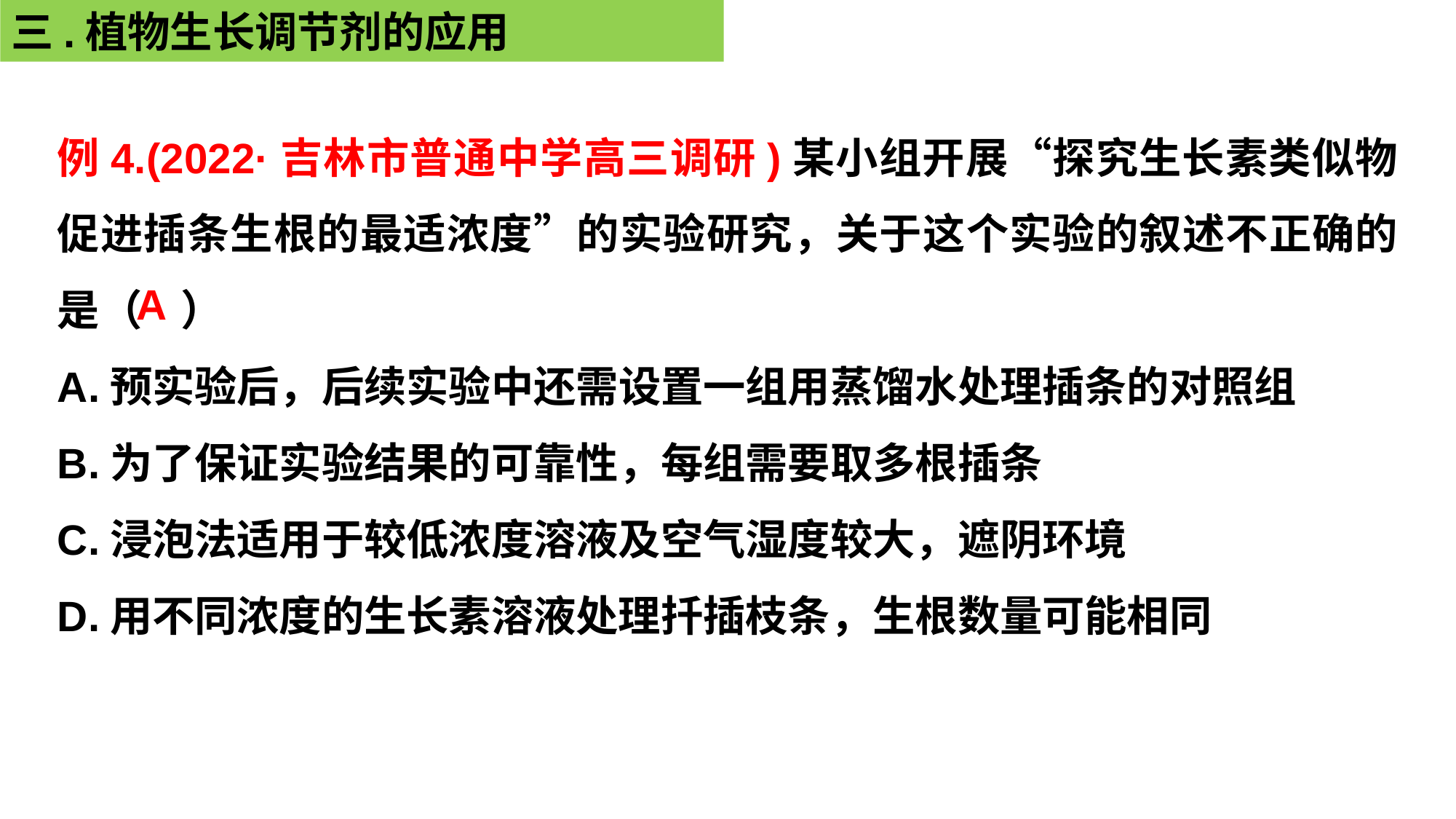

三.植物生长调节剂的应用
例4.(2022·吉林市普通中学高三调研)某小组开展“探究生长素类似物促进插条生根的最适浓度”的实验研究，关于这个实验的叙述不正确的是（    ）
A.预实验后，后续实验中还需设置一组用蒸馏水处理插条的对照组
B.为了保证实验结果的可靠性，每组需要取多根插条
C.浸泡法适用于较低浓度溶液及空气湿度较大，遮阴环境
D.用不同浓度的生长素溶液处理扦插枝条，生根数量可能相同
A